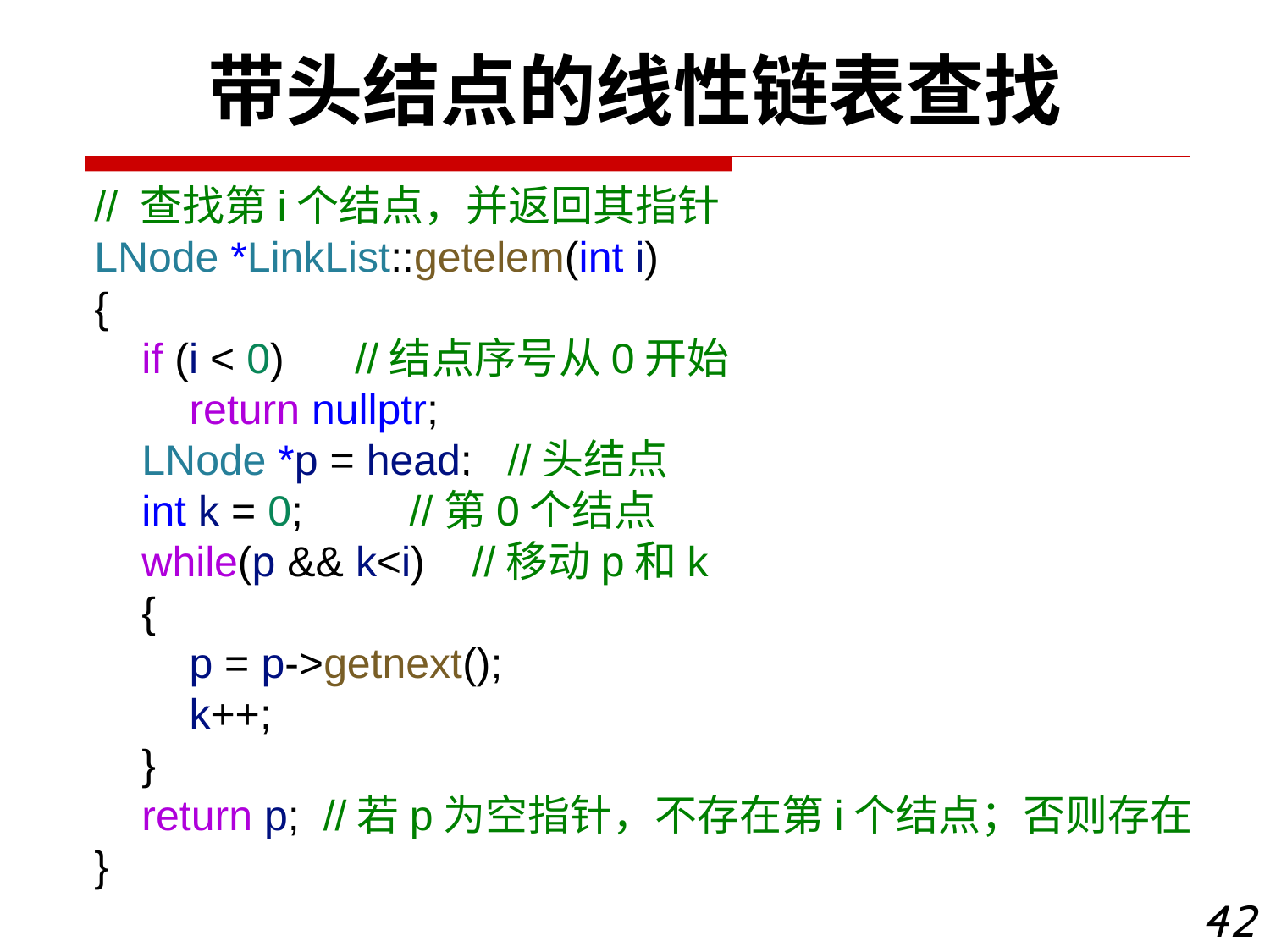

带头结点的线性链表查找
// 查找第i个结点，并返回其指针
LNode *LinkList::getelem(int i)
{
    if (i < 0)      //结点序号从0开始
        return nullptr;
    LNode *p = head;   //头结点
    int k = 0;         //第0个结点
    while(p && k<i)    //移动p和k
    {
        p = p->getnext();
        k++;
    }
    return p;  //若p为空指针，不存在第i个结点；否则存在
}
42